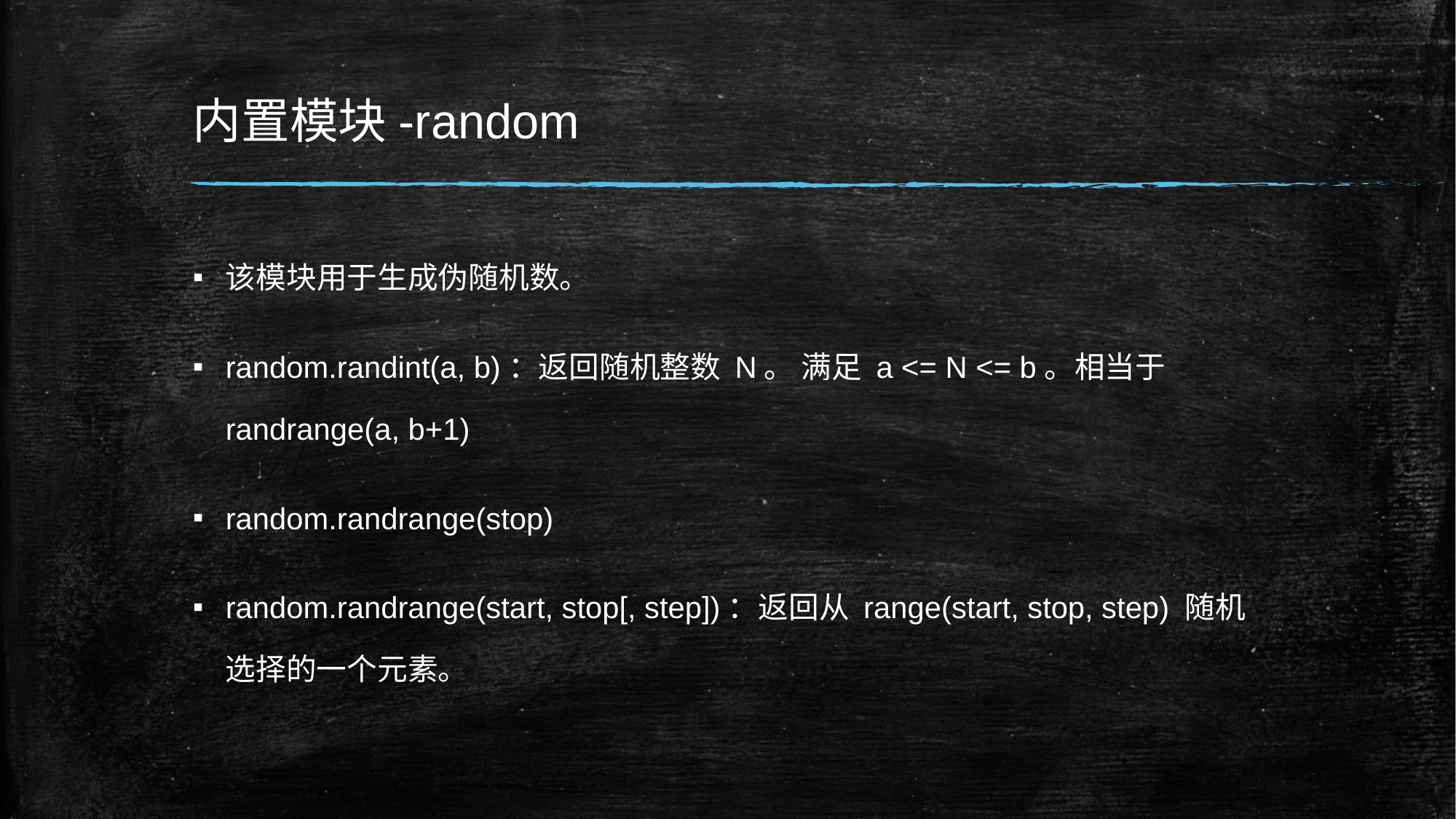

# 内置模块-random
该模块用于生成伪随机数。
random.randint(a, b)：返回随机整数 N。 满足 a <= N <= b。相当于 randrange(a, b+1)
random.randrange(stop)
random.randrange(start, stop[, step])：返回从 range(start, stop, step) 随机选择的一个元素。